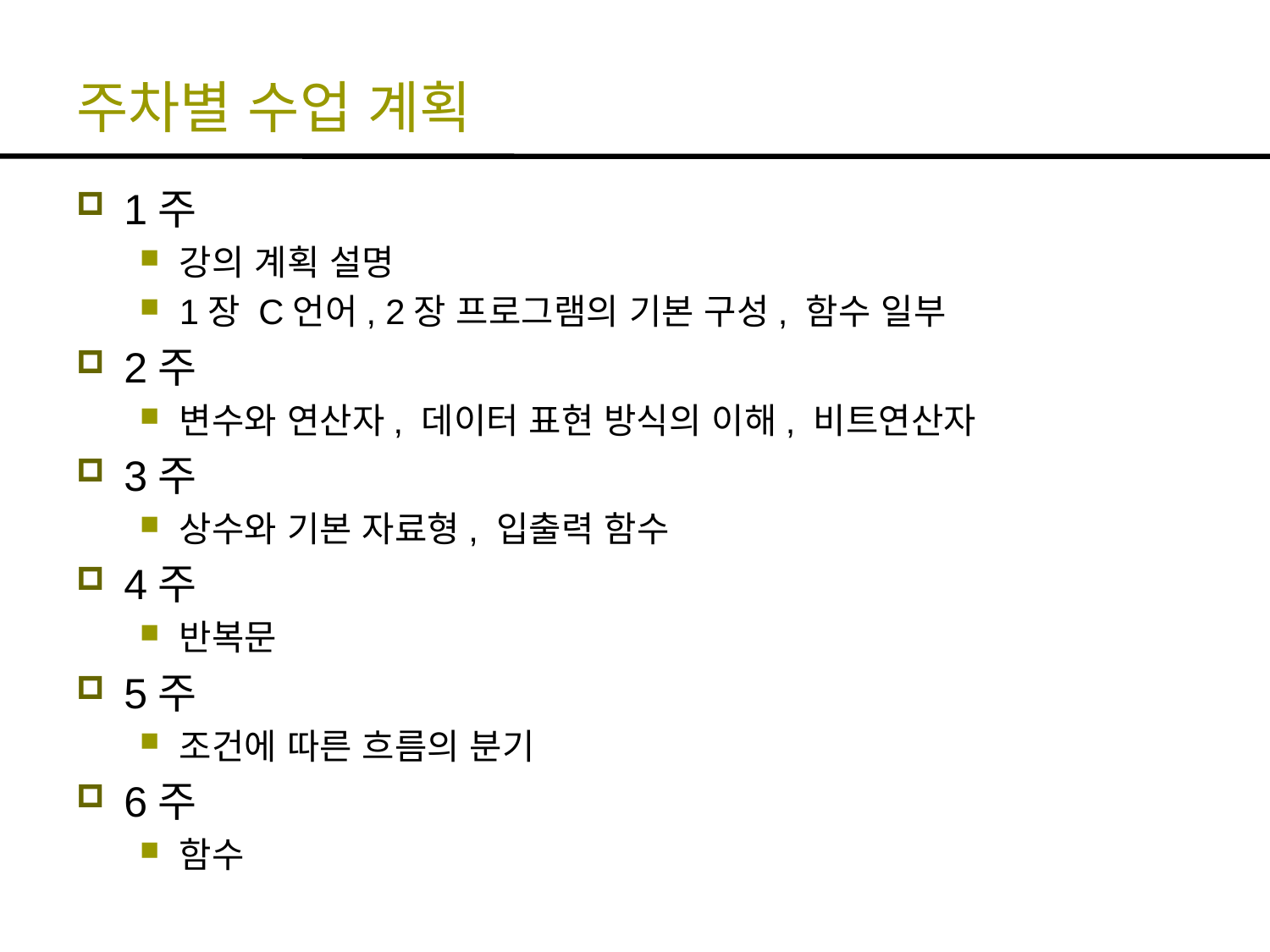

# 주차별 수업 계획
1주
강의 계획 설명
1장 C언어, 2장 프로그램의 기본 구성, 함수 일부
2주
변수와 연산자, 데이터 표현 방식의 이해, 비트연산자
3주
상수와 기본 자료형, 입출력 함수
4주
반복문
5주
조건에 따른 흐름의 분기
6주
함수